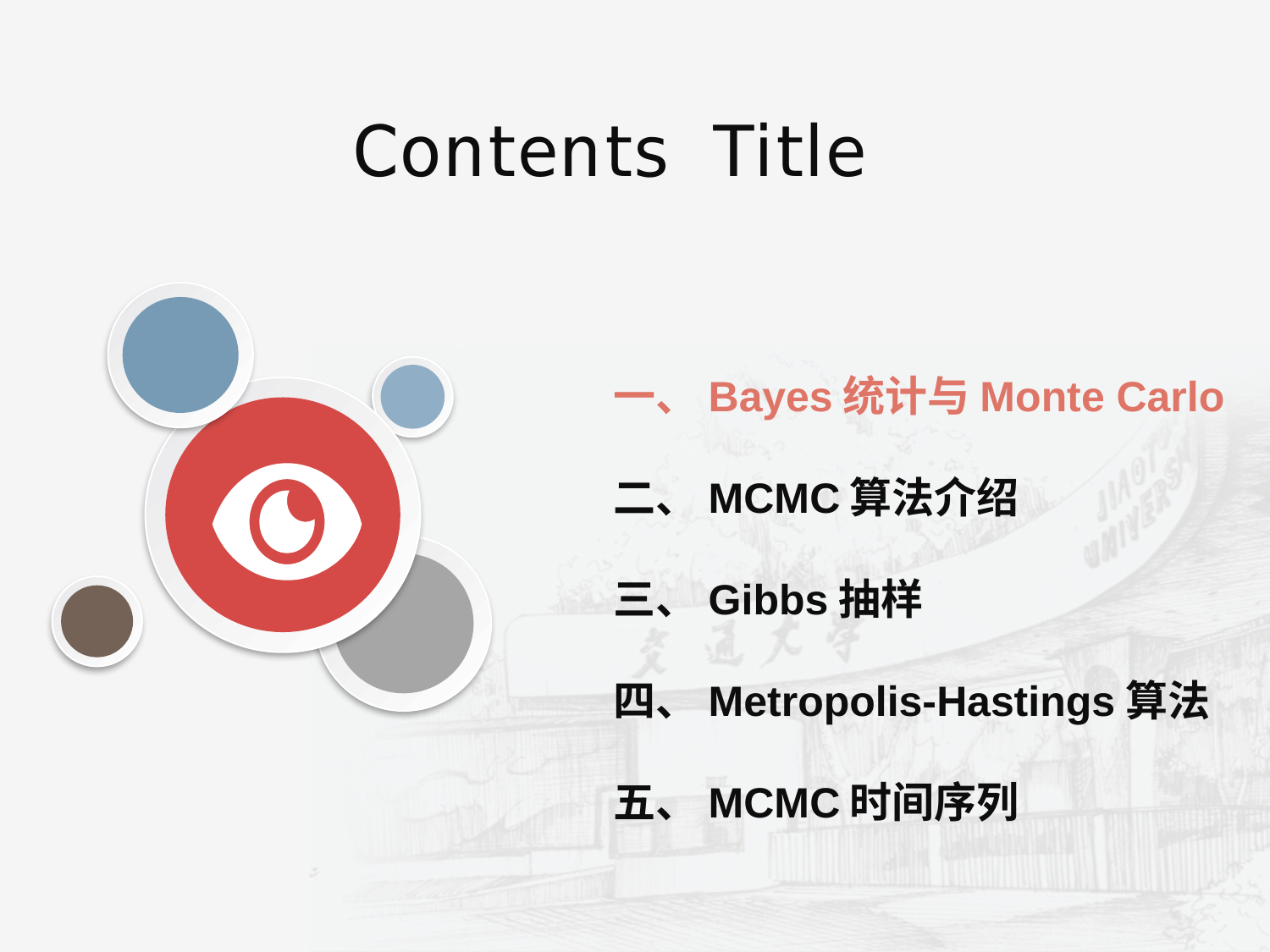

Contents  Title

一、Bayes统计与Monte Carlo
二、MCMC算法介绍
三、Gibbs抽样
四、Metropolis-Hastings算法
五、MCMC时间序列